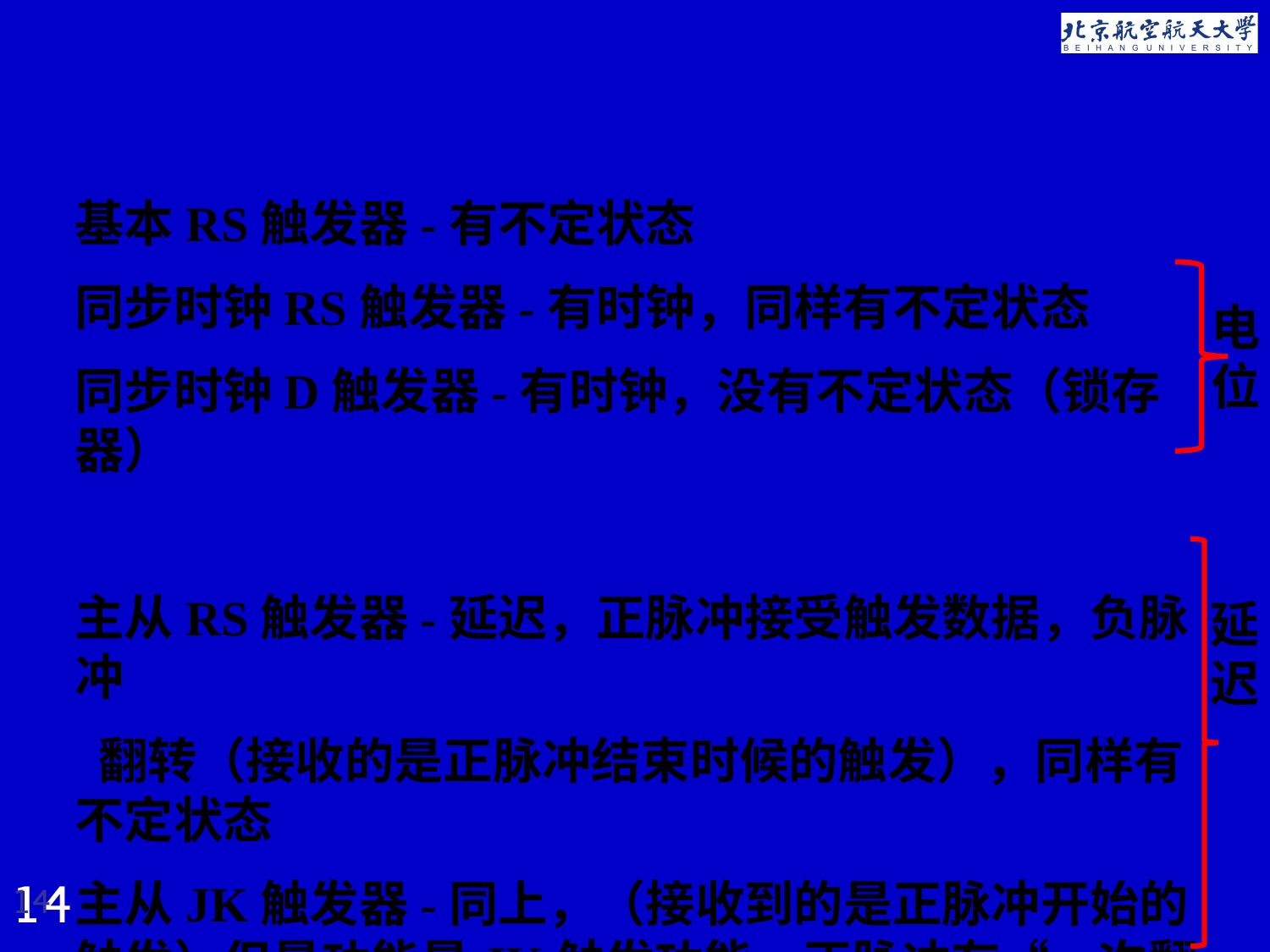

基本RS触发器-有不定状态
同步时钟RS触发器-有时钟，同样有不定状态
同步时钟D触发器-有时钟，没有不定状态（锁存器）

主从RS触发器-延迟，正脉冲接受触发数据，负脉冲
 翻转（接收的是正脉冲结束时候的触发），同样有不定状态
主从JK触发器-同上，（接收到的是正脉冲开始的触发）但是功能是JK触发功能，正脉冲有“一次翻转”

电位

延迟
14
14